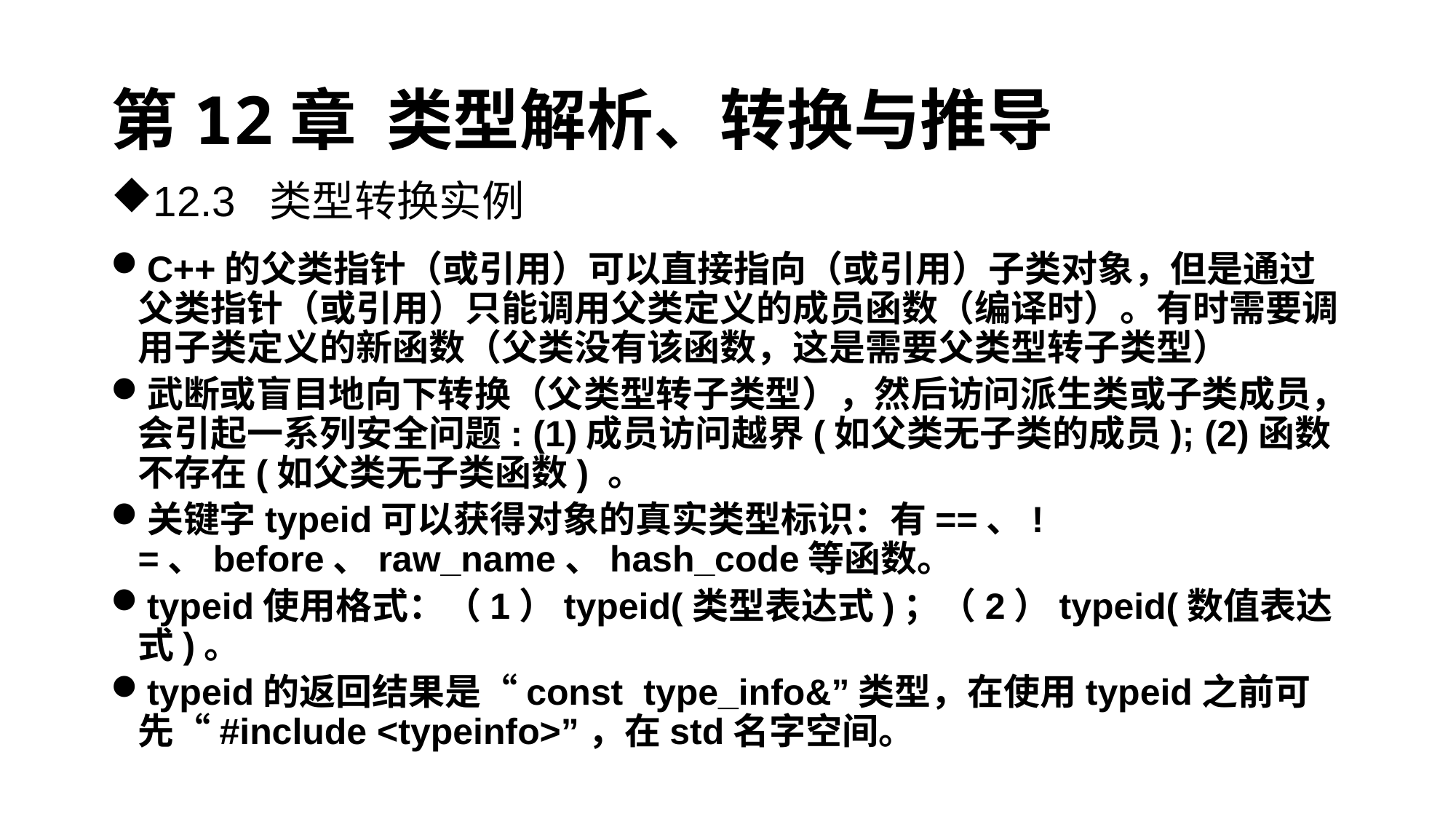

# 第12章  类型解析、转换与推导
12.3  类型转换实例
C++的父类指针（或引用）可以直接指向（或引用）子类对象，但是通过父类指针（或引用）只能调用父类定义的成员函数（编译时）。有时需要调用子类定义的新函数（父类没有该函数，这是需要父类型转子类型）
武断或盲目地向下转换（父类型转子类型），然后访问派生类或子类成员，会引起一系列安全问题: (1)成员访问越界(如父类无子类的成员); (2)函数不存在(如父类无子类函数) 。
关键字typeid可以获得对象的真实类型标识：有==、!=、before、raw_name、hash_code等函数。
typeid使用格式：（1）typeid(类型表达式)；（2）typeid(数值表达式)。
typeid的返回结果是“const  type_info&”类型，在使用typeid之前可先“#include <typeinfo>”，在std名字空间。